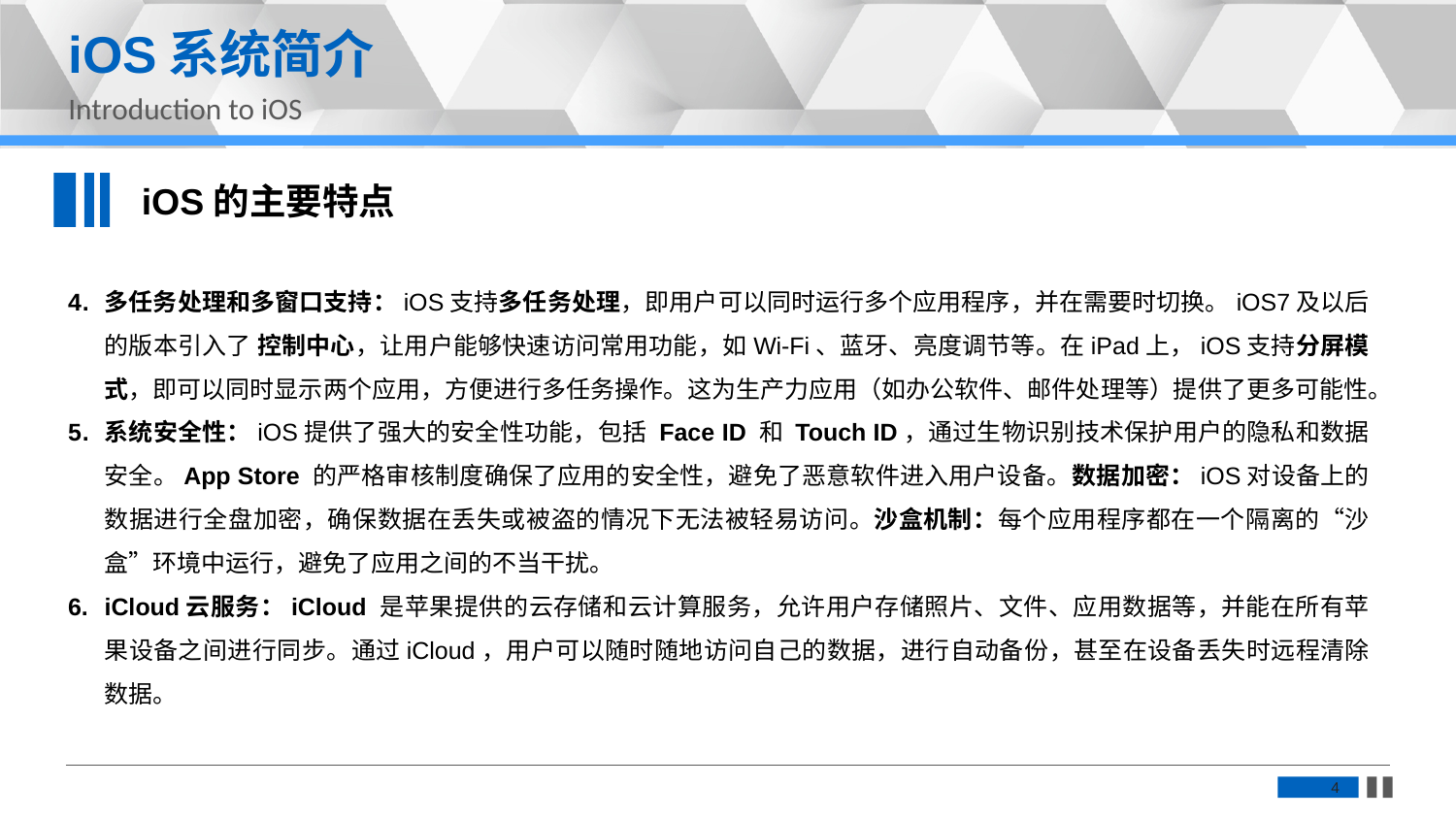

iOS系统简介
Introduction to iOS
iOS的主要特点

多任务处理和多窗口支持：iOS支持多任务处理，即用户可以同时运行多个应用程序，并在需要时切换。iOS7及以后的版本引入了 控制中心，让用户能够快速访问常用功能，如Wi-Fi、蓝牙、亮度调节等。在iPad上，iOS支持分屏模式，即可以同时显示两个应用，方便进行多任务操作。这为生产力应用（如办公软件、邮件处理等）提供了更多可能性。
系统安全性：iOS提供了强大的安全性功能，包括 Face ID 和 Touch ID，通过生物识别技术保护用户的隐私和数据安全。App Store 的严格审核制度确保了应用的安全性，避免了恶意软件进入用户设备。数据加密：iOS对设备上的数据进行全盘加密，确保数据在丢失或被盗的情况下无法被轻易访问。沙盒机制：每个应用程序都在一个隔离的“沙盒”环境中运行，避免了应用之间的不当干扰。
iCloud云服务：iCloud 是苹果提供的云存储和云计算服务，允许用户存储照片、文件、应用数据等，并能在所有苹果设备之间进行同步。通过iCloud，用户可以随时随地访问自己的数据，进行自动备份，甚至在设备丢失时远程清除数据。
4